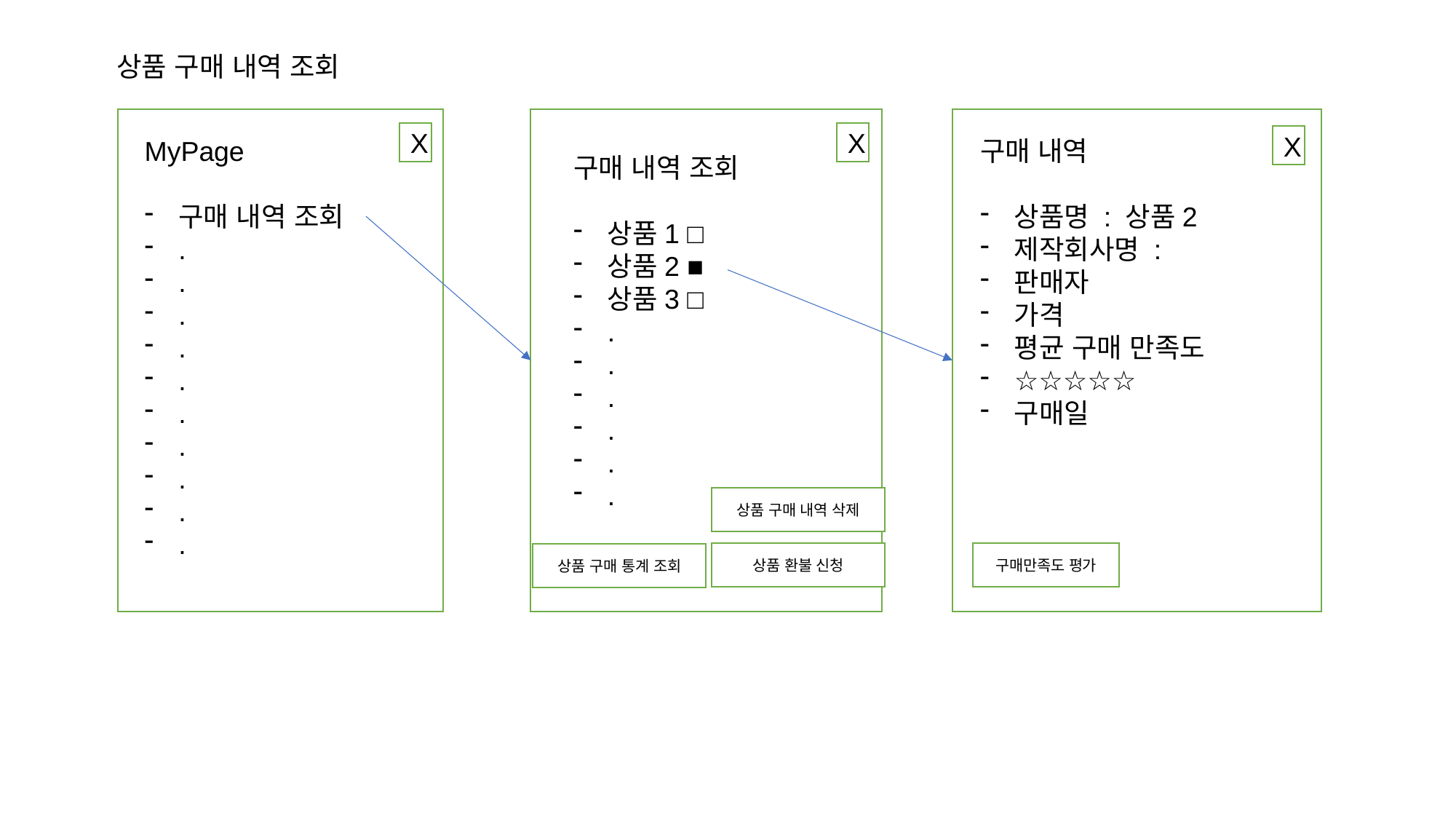

상품 구매 내역 조회

X
X
X
구매 내역

상품명 : 상품2
제작회사명 :
판매자
가격
평균 구매 만족도
☆☆☆☆☆
구매일
MyPage

구매 내역 조회
.
.
.
.
.
.
.
.
.
.
구매 내역 조회

상품1 □
상품2 ■
상품3 □
.
.
.
.
.
.

상품 구매 내역 삭제
상품 환불 신청
구매만족도 평가
상품 구매 통계 조회